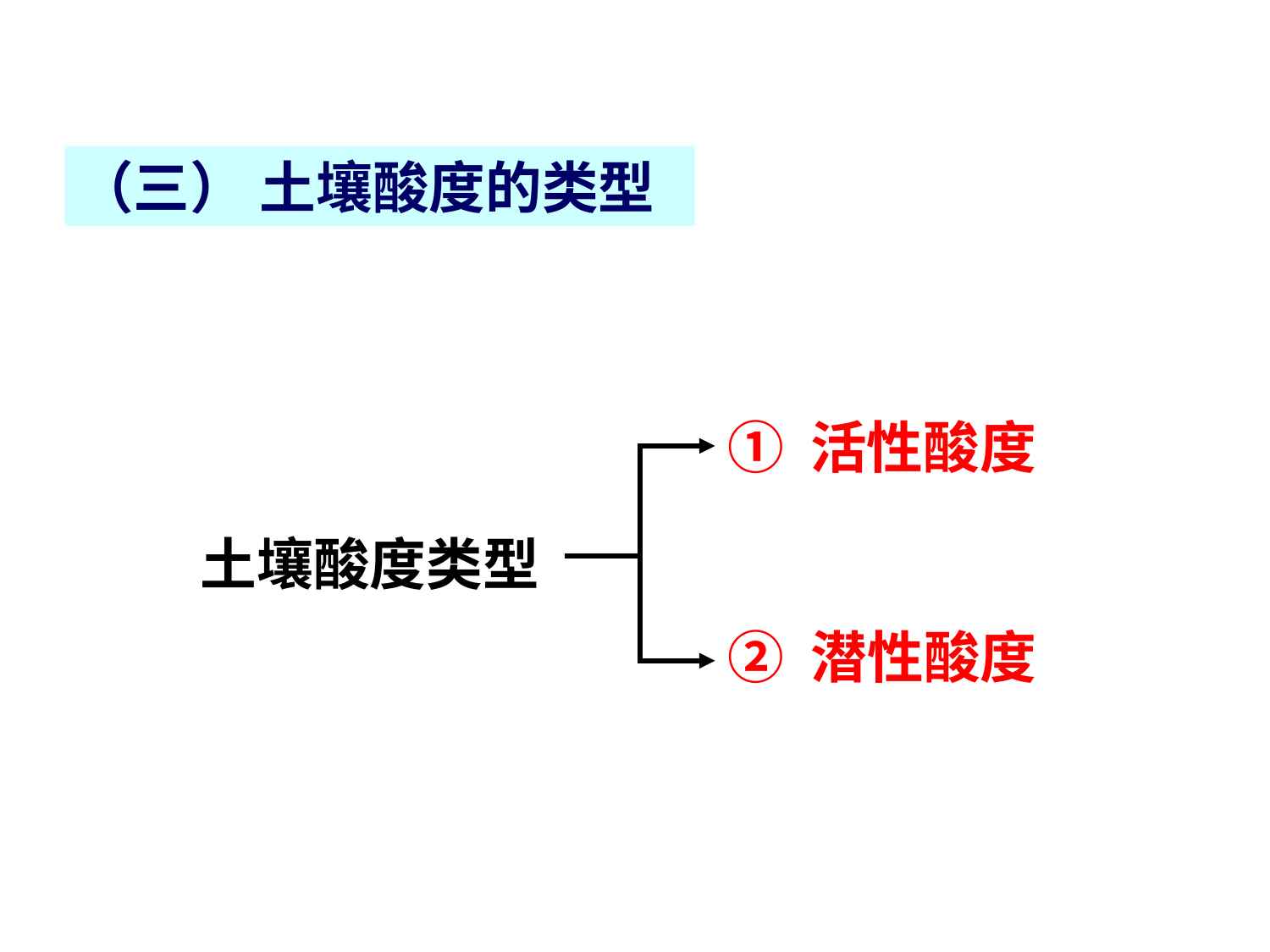

（三） 土壤酸度的类型

① 活性酸度
土壤酸度类型
② 潜性酸度